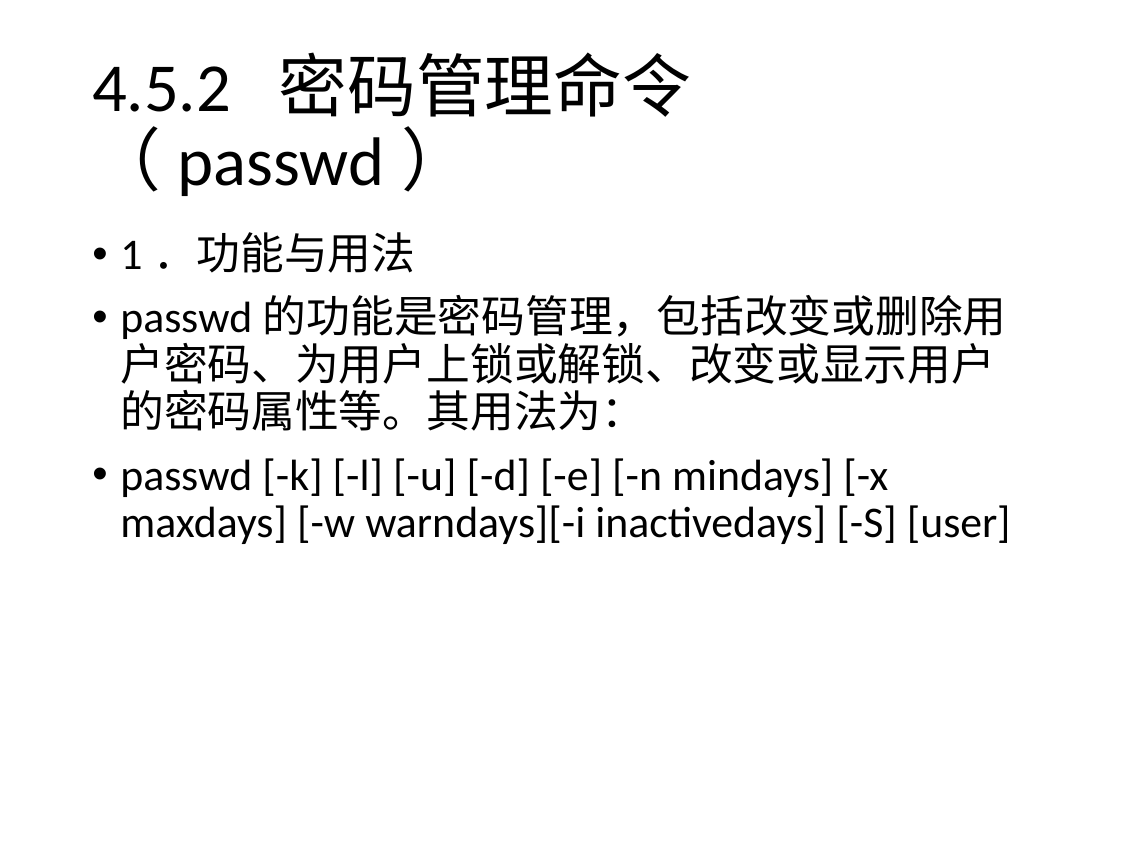

# 4.5.2  密码管理命令（passwd）
1．功能与用法
passwd的功能是密码管理，包括改变或删除用户密码、为用户上锁或解锁、改变或显示用户的密码属性等。其用法为：
passwd [-k] [-l] [-u] [-d] [-e] [-n mindays] [-x maxdays] [-w warndays][-i inactivedays] [-S] [user]